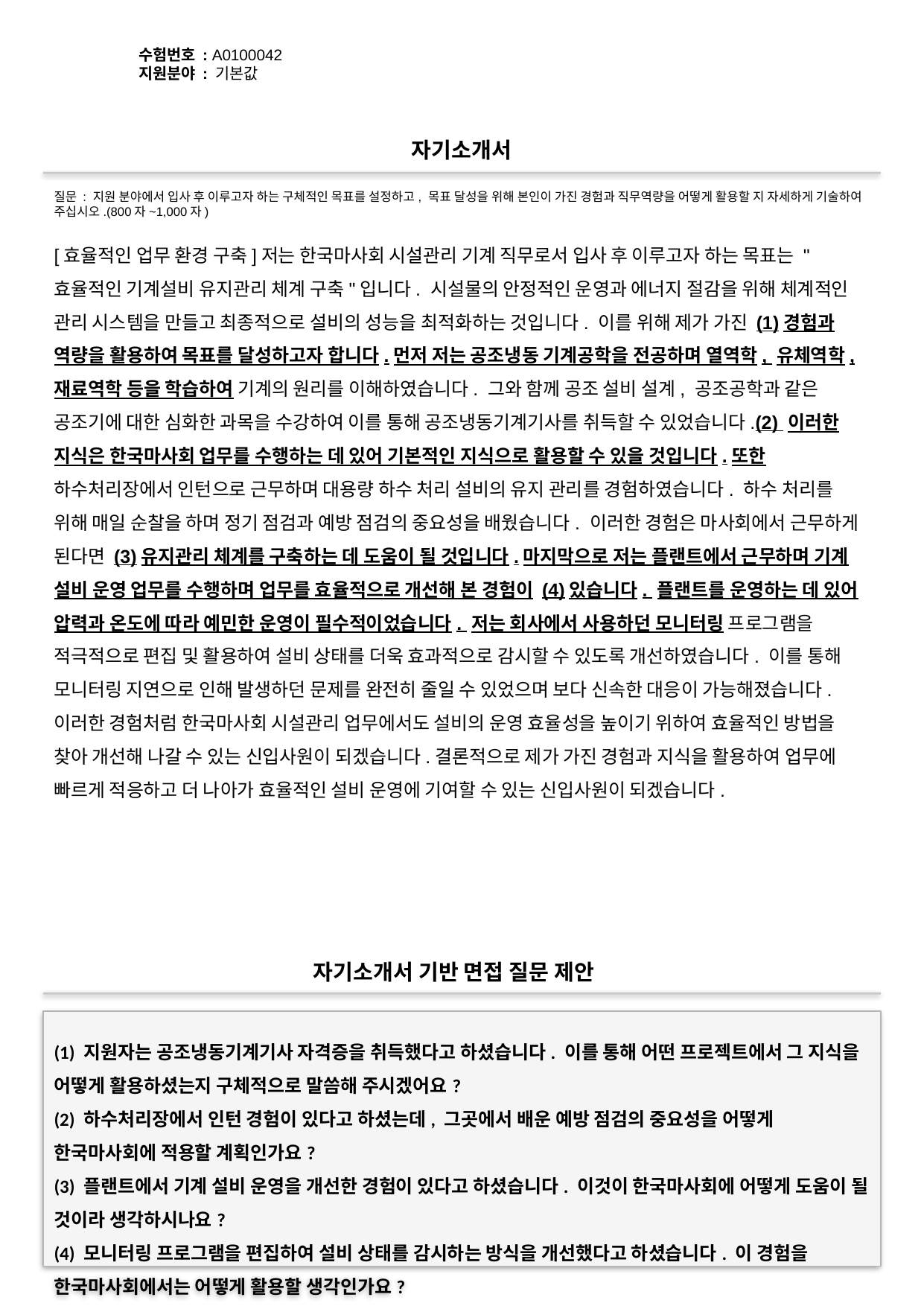

수험번호 : A0100042
지원분야 : 기본값
#

자기소개서

질문 : 지원 분야에서 입사 후 이루고자 하는 구체적인 목표를 설정하고, 목표 달성을 위해 본인이 가진 경험과 직무역량을 어떻게 활용할 지 자세하게 기술하여 주십시오.(800자~1,000자)

[효율적인 업무 환경 구축]저는 한국마사회 시설관리 기계 직무로서 입사 후 이루고자 하는 목표는 "효율적인 기계설비 유지관리 체계 구축"입니다. 시설물의 안정적인 운영과 에너지 절감을 위해 체계적인 관리 시스템을 만들고 최종적으로 설비의 성능을 최적화하는 것입니다. 이를 위해 제가 가진 (1)경험과 역량을 활용하여 목표를 달성하고자 합니다.먼저 저는 공조냉동 기계공학을 전공하며 열역학, 유체역학, 재료역학 등을 학습하여 기계의 원리를 이해하였습니다. 그와 함께 공조 설비 설계, 공조공학과 같은 공조기에 대한 심화한 과목을 수강하여 이를 통해 공조냉동기계기사를 취득할 수 있었습니다.(2) 이러한 지식은 한국마사회 업무를 수행하는 데 있어 기본적인 지식으로 활용할 수 있을 것입니다.또한 하수처리장에서 인턴으로 근무하며 대용량 하수 처리 설비의 유지 관리를 경험하였습니다. 하수 처리를 위해 매일 순찰을 하며 정기 점검과 예방 점검의 중요성을 배웠습니다. 이러한 경험은 마사회에서 근무하게 된다면 (3)유지관리 체계를 구축하는 데 도움이 될 것입니다.마지막으로 저는 플랜트에서 근무하며 기계 설비 운영 업무를 수행하며 업무를 효율적으로 개선해 본 경험이 (4)있습니다. 플랜트를 운영하는 데 있어 압력과 온도에 따라 예민한 운영이 필수적이었습니다. 저는 회사에서 사용하던 모니터링 프로그램을 적극적으로 편집 및 활용하여 설비 상태를 더욱 효과적으로 감시할 수 있도록 개선하였습니다. 이를 통해 모니터링 지연으로 인해 발생하던 문제를 완전히 줄일 수 있었으며 보다 신속한 대응이 가능해졌습니다. 이러한 경험처럼 한국마사회 시설관리 업무에서도 설비의 운영 효율성을 높이기 위하여 효율적인 방법을 찾아 개선해 나갈 수 있는 신입사원이 되겠습니다.결론적으로 제가 가진 경험과 지식을 활용하여 업무에 빠르게 적응하고 더 나아가 효율적인 설비 운영에 기여할 수 있는 신입사원이 되겠습니다.

자기소개서 기반 면접 질문 제안

(1) 지원자는 공조냉동기계기사 자격증을 취득했다고 하셨습니다. 이를 통해 어떤 프로젝트에서 그 지식을 어떻게 활용하셨는지 구체적으로 말씀해 주시겠어요?
(2) 하수처리장에서 인턴 경험이 있다고 하셨는데, 그곳에서 배운 예방 점검의 중요성을 어떻게 한국마사회에 적용할 계획인가요?
(3) 플랜트에서 기계 설비 운영을 개선한 경험이 있다고 하셨습니다. 이것이 한국마사회에 어떻게 도움이 될 것이라 생각하시나요?
(4) 모니터링 프로그램을 편집하여 설비 상태를 감시하는 방식을 개선했다고 하셨습니다. 이 경험을 한국마사회에서는 어떻게 활용할 생각인가요?